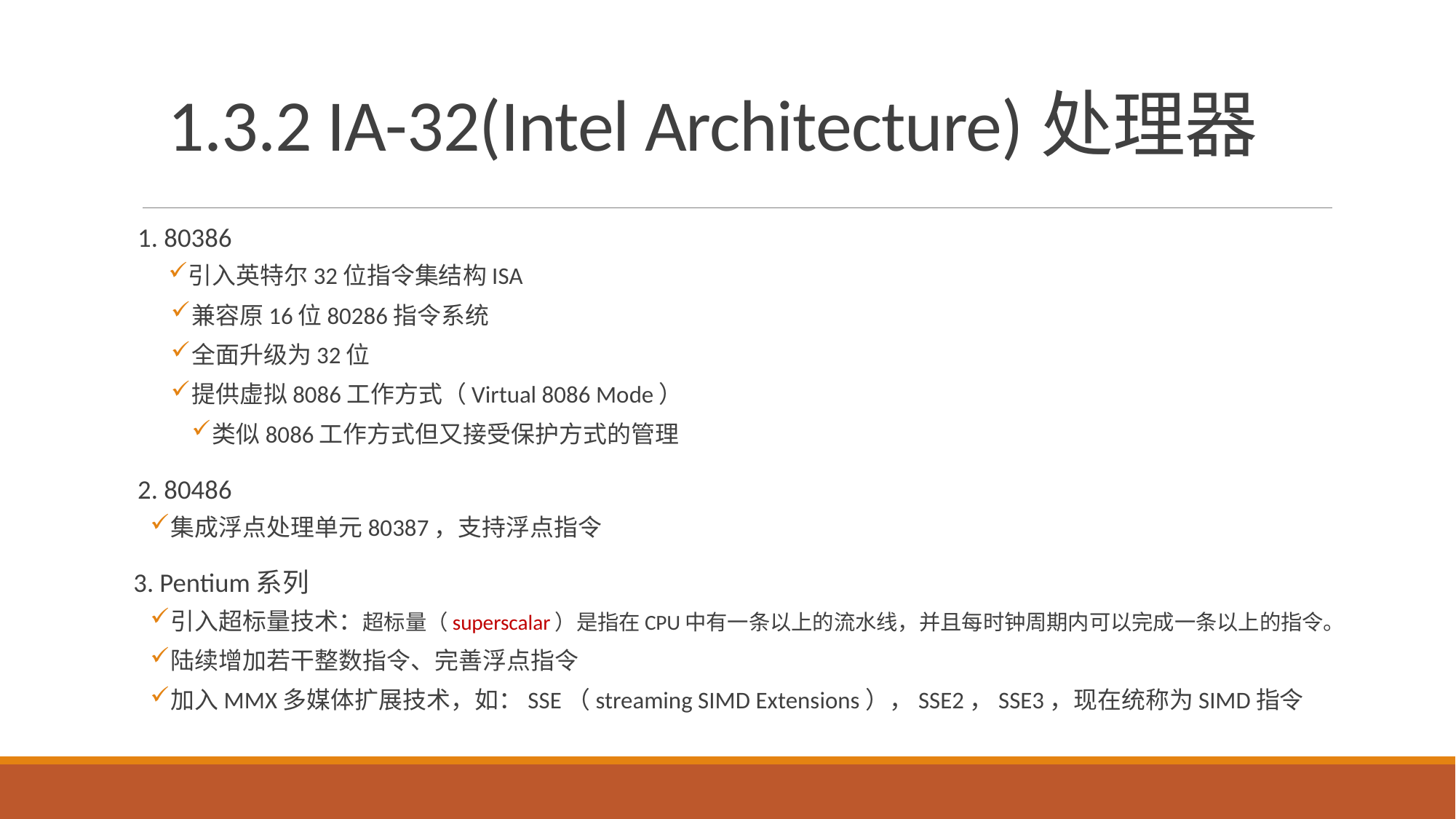

# 1.3.2 IA-32(Intel Architecture)处理器
1. 80386
引入英特尔32位指令集结构ISA
兼容原16位80286指令系统
全面升级为32位
提供虚拟8086工作方式（Virtual 8086 Mode）
类似8086工作方式但又接受保护方式的管理
2. 80486
集成浮点处理单元80387，支持浮点指令
 3. Pentium系列
引入超标量技术：超标量（superscalar）是指在CPU中有一条以上的流水线，并且每时钟周期内可以完成一条以上的指令。
陆续增加若干整数指令、完善浮点指令
加入MMX多媒体扩展技术，如：SSE（streaming SIMD Extensions），SSE2，SSE3，现在统称为SIMD指令